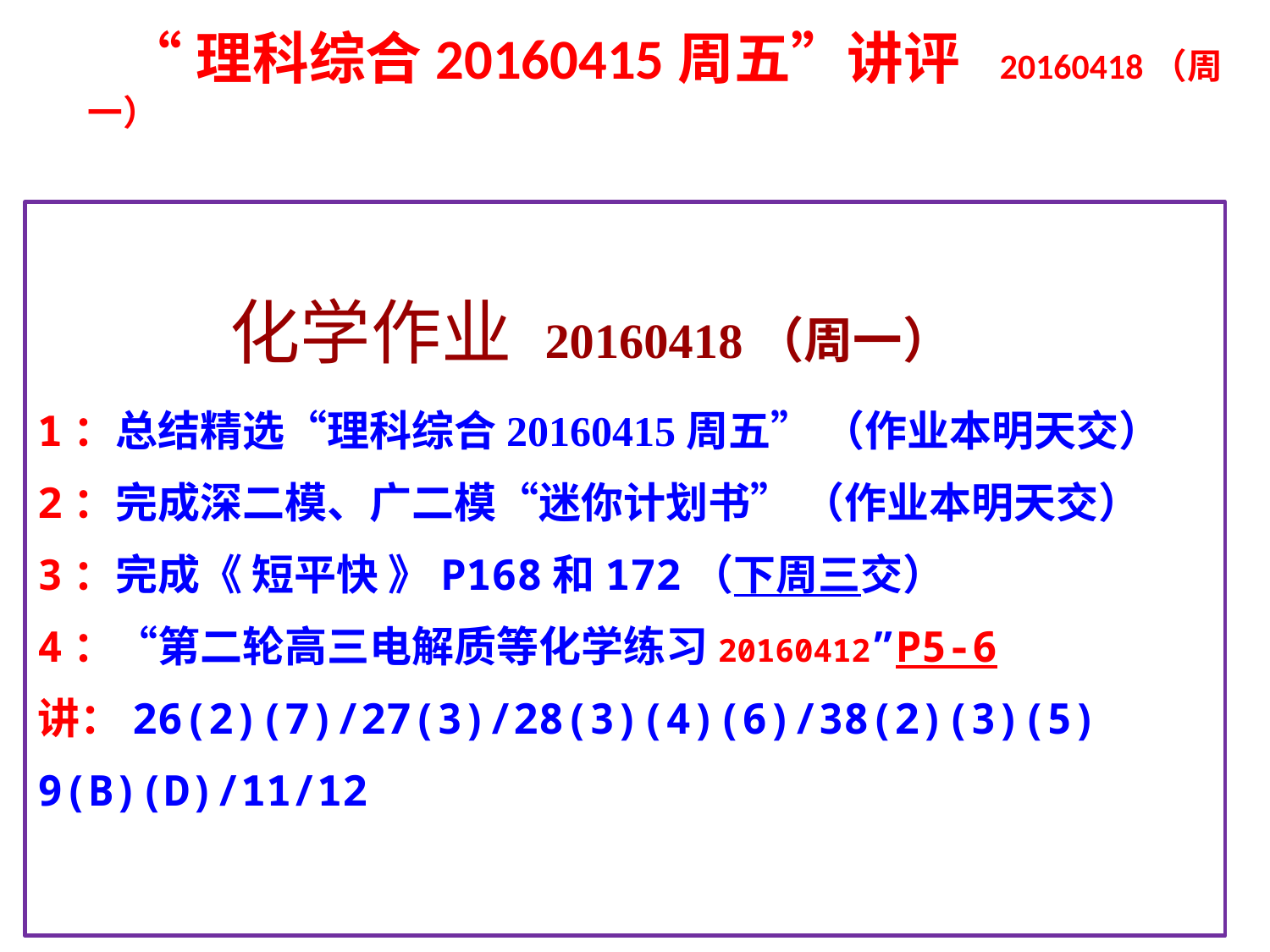

“理科综合20160415周五”讲评  20160418（周一）

        化学作业 20160418（周一）
1：总结精选“理科综合20160415周五” （作业本明天交）
2：完成深二模、广二模“迷你计划书” （作业本明天交）
3：完成《 短平快 》P168和172（下周三交）
4：“第二轮高三电解质等化学练习20160412”P5-6
讲：26(2)(7)/27(3)/28(3)(4)(6)/38(2)(3)(5)
9(B)(D)/11/12